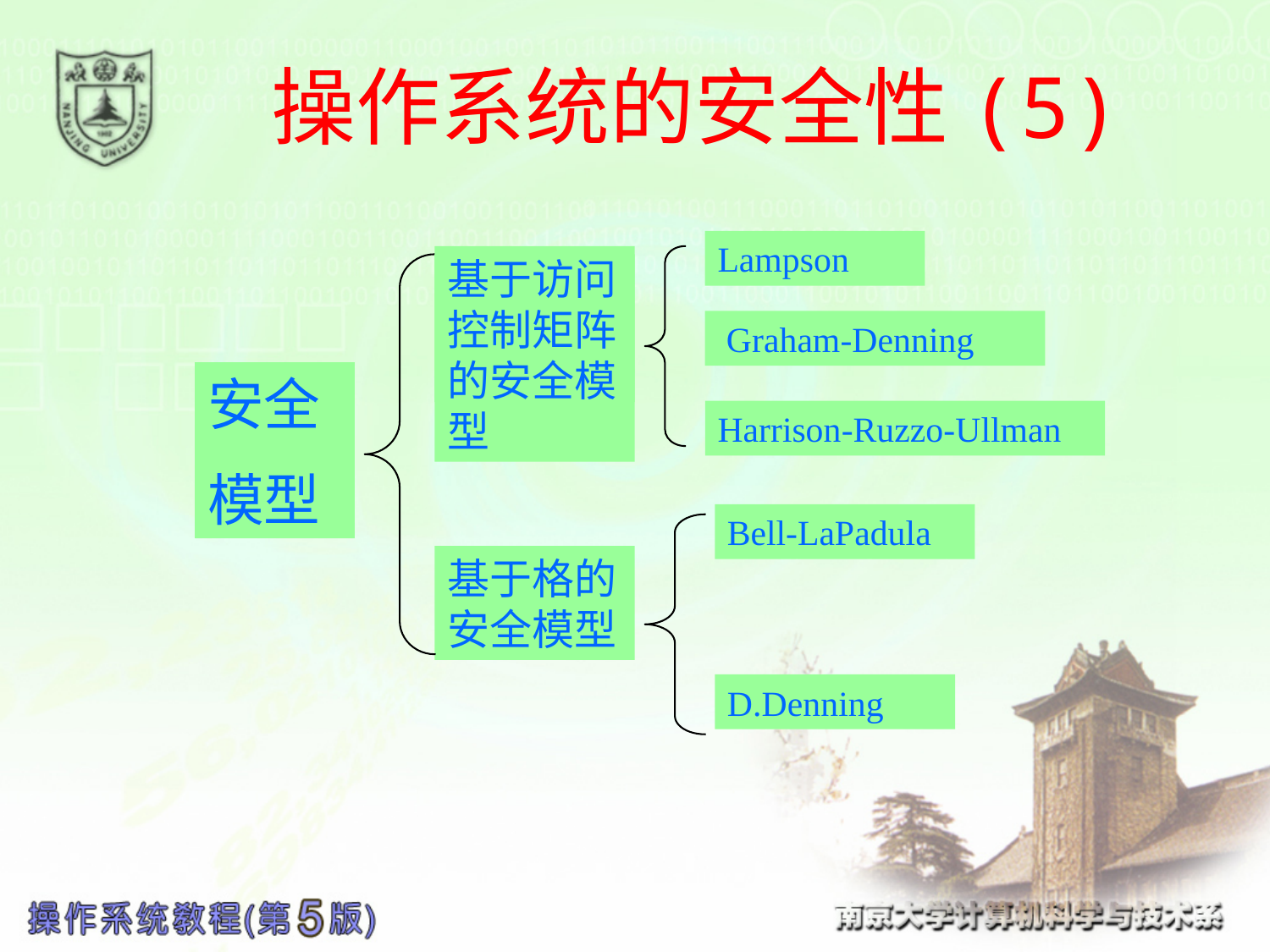

# 操作系统的安全性(5)
Lampson
基于访问控制矩阵的安全模型

访问控制策略
 Graham-Denning
安全
模型
Harrison-Ruzzo-Ullman
Bell-LaPadula

基于格的安全模型
D.Denning